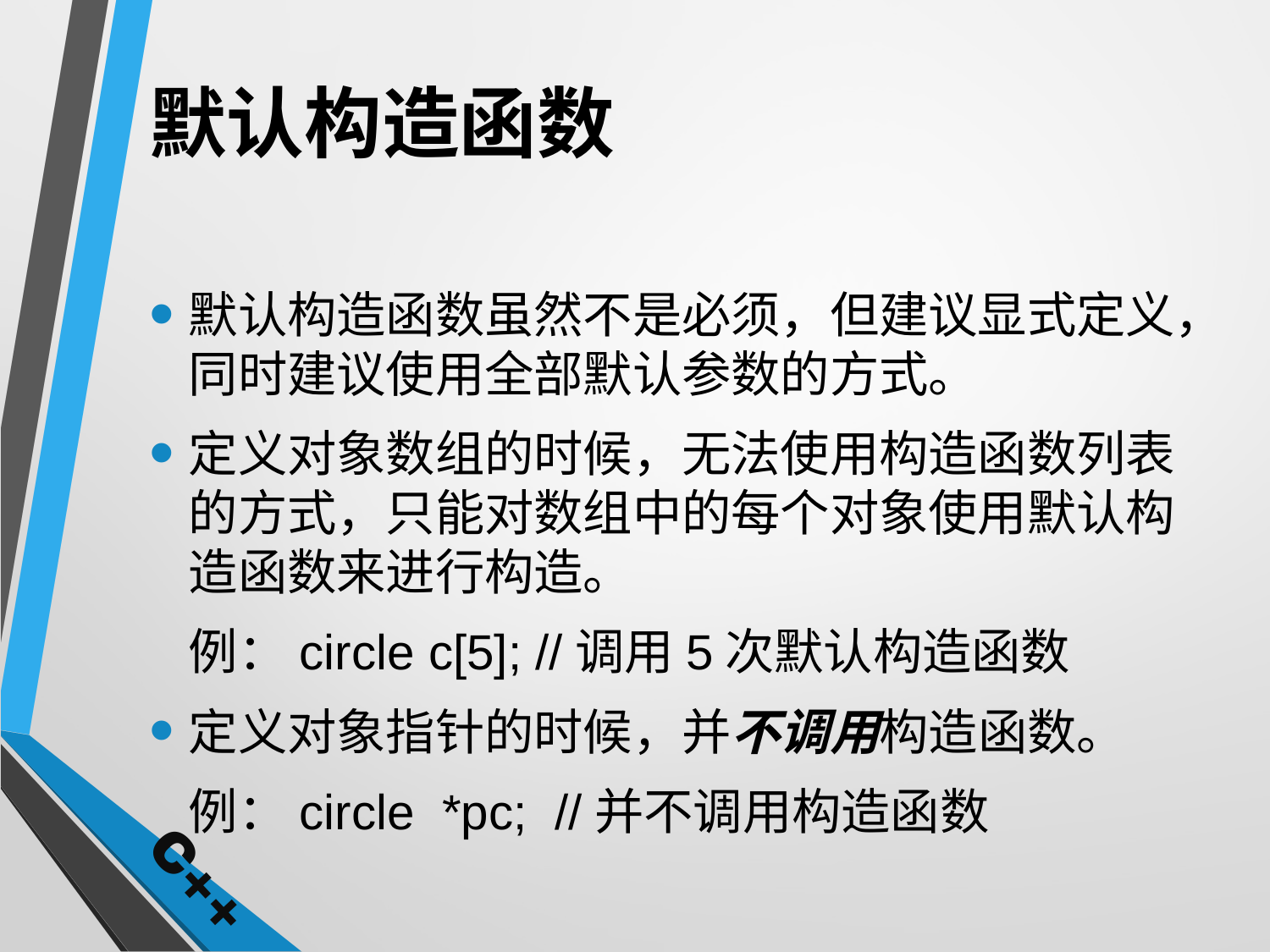

# 默认构造函数
默认构造函数虽然不是必须，但建议显式定义，同时建议使用全部默认参数的方式。
定义对象数组的时候，无法使用构造函数列表的方式，只能对数组中的每个对象使用默认构造函数来进行构造。
	例：circle c[5]; //调用5次默认构造函数
定义对象指针的时候，并不调用构造函数。
	例：circle  *pc;  //并不调用构造函数